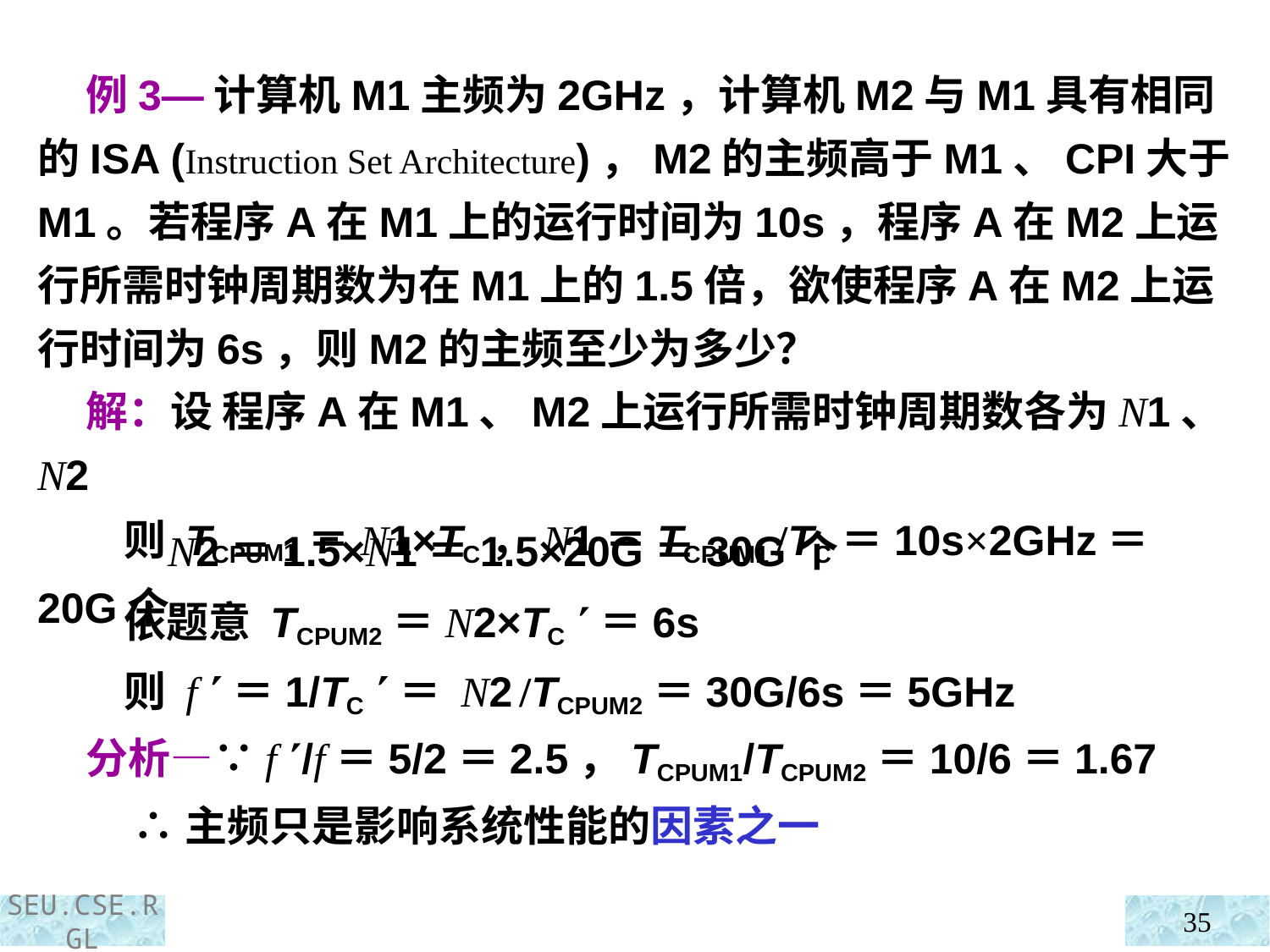

例3—计算机M1主频为2GHz，计算机M2与M1具有相同的ISA (Instruction Set Architecture)，M2的主频高于M1、CPI大于M1。若程序A在M1上的运行时间为10s，程序A在M2上运行所需时钟周期数为在M1上的1.5倍，欲使程序A在M2上运行时间为6s，则M2的主频至少为多少？
    解：设 程序A在M1、M2上运行所需时钟周期数各为N1、N2
        则 TCPUM1＝N1×TC，N1＝TCPUM1 /TC＝10s×2GHz＝20G个
           N2＝1.5×N1＝1.5×20G＝30G个
        依题意 TCPUM2＝N2×TC ′＝6s
        则 f ′＝1/TC ′＝ N2 /TCPUM2＝30G/6s＝5GHz
    分析—∵f ′/f＝5/2＝2.5，TCPUM1/TCPUM2＝10/6＝1.67
          ∴主频只是影响系统性能的因素之一
35